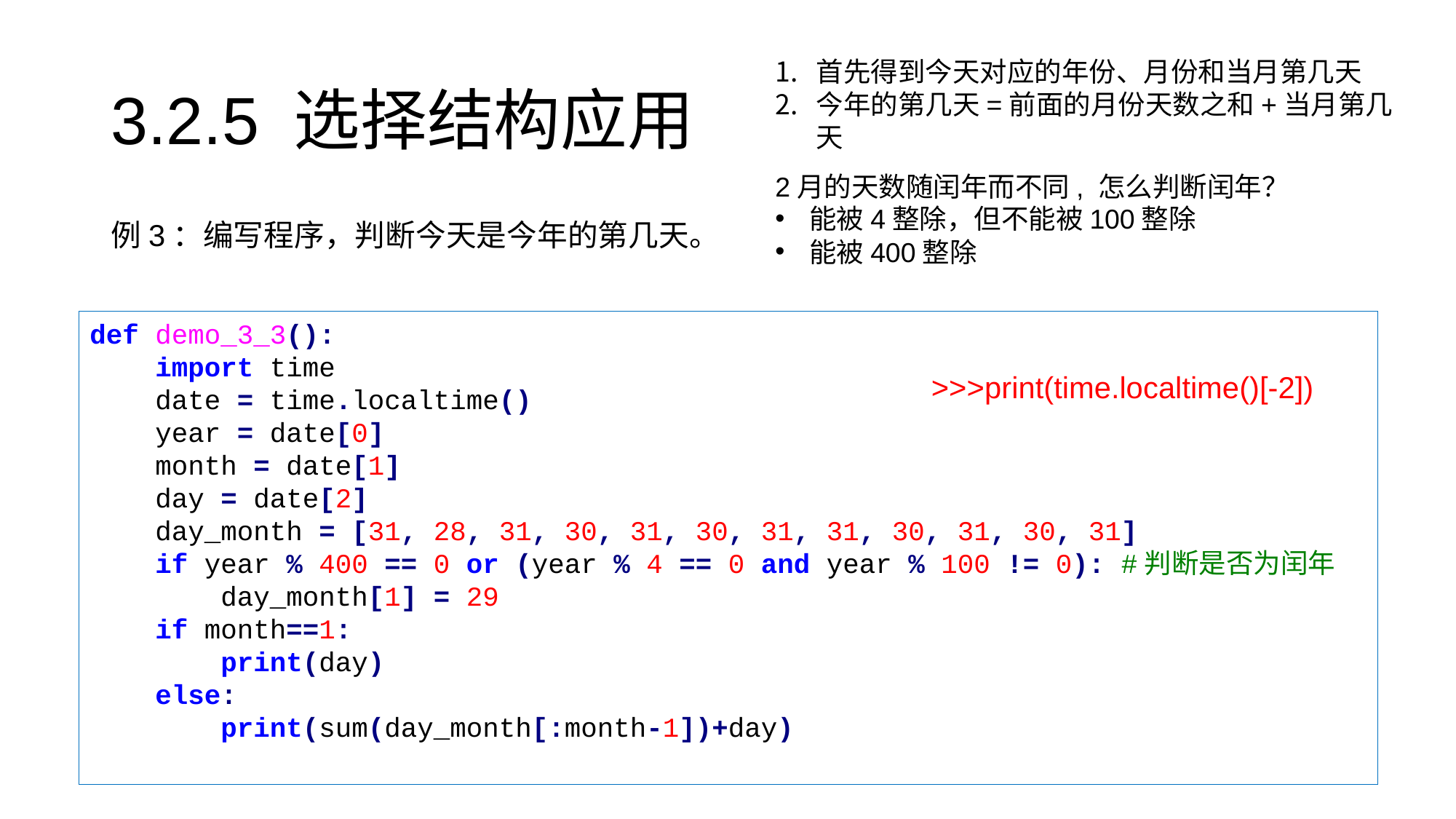

# 3.2.5 选择结构应用
首先得到今天对应的年份、月份和当月第几天
今年的第几天=前面的月份天数之和+当月第几天
2月的天数随闰年而不同, 怎么判断闰年？
能被4整除，但不能被100整除
能被400整除
例3：编写程序，判断今天是今年的第几天。
def demo_3_3():
    import time
    date = time.localtime()
    year = date[0]
    month = date[1]
    day = date[2]
    day_month = [31, 28, 31, 30, 31, 30, 31, 31, 30, 31, 30, 31]
    if year % 400 == 0 or (year % 4 == 0 and year % 100 != 0): #判断是否为闰年
        day_month[1] = 29
    if month==1:
        print(day)
    else:
        print(sum(day_month[:month-1])+day)

>>>print(time.localtime()[-2])